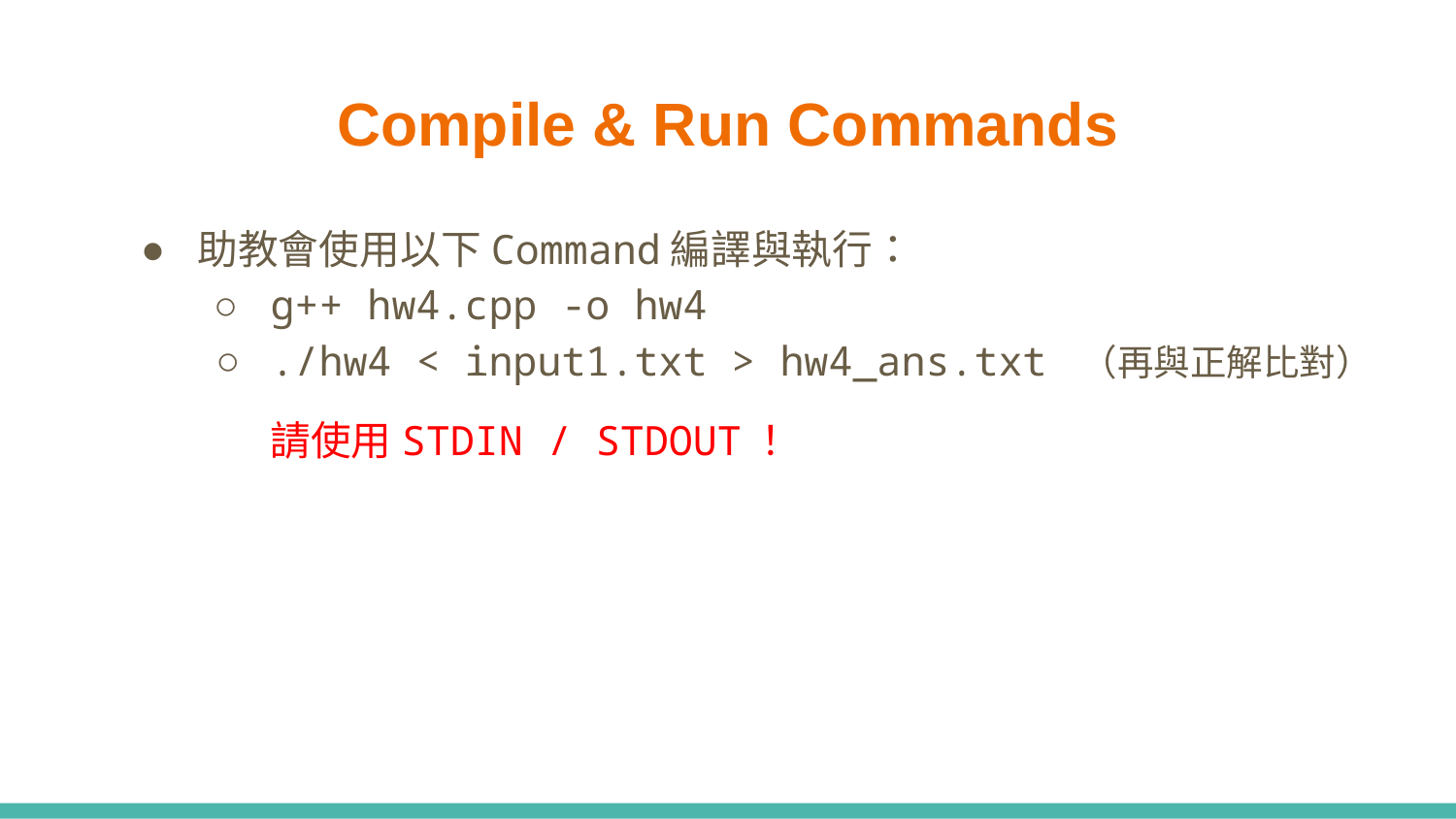

# Compile & Run Commands
助教會使用以下Command編譯與執行：
g++ hw4.cpp -o hw4
./hw4 < input1.txt > hw4_ans.txt （再與正解比對）
請使用STDIN / STDOUT！